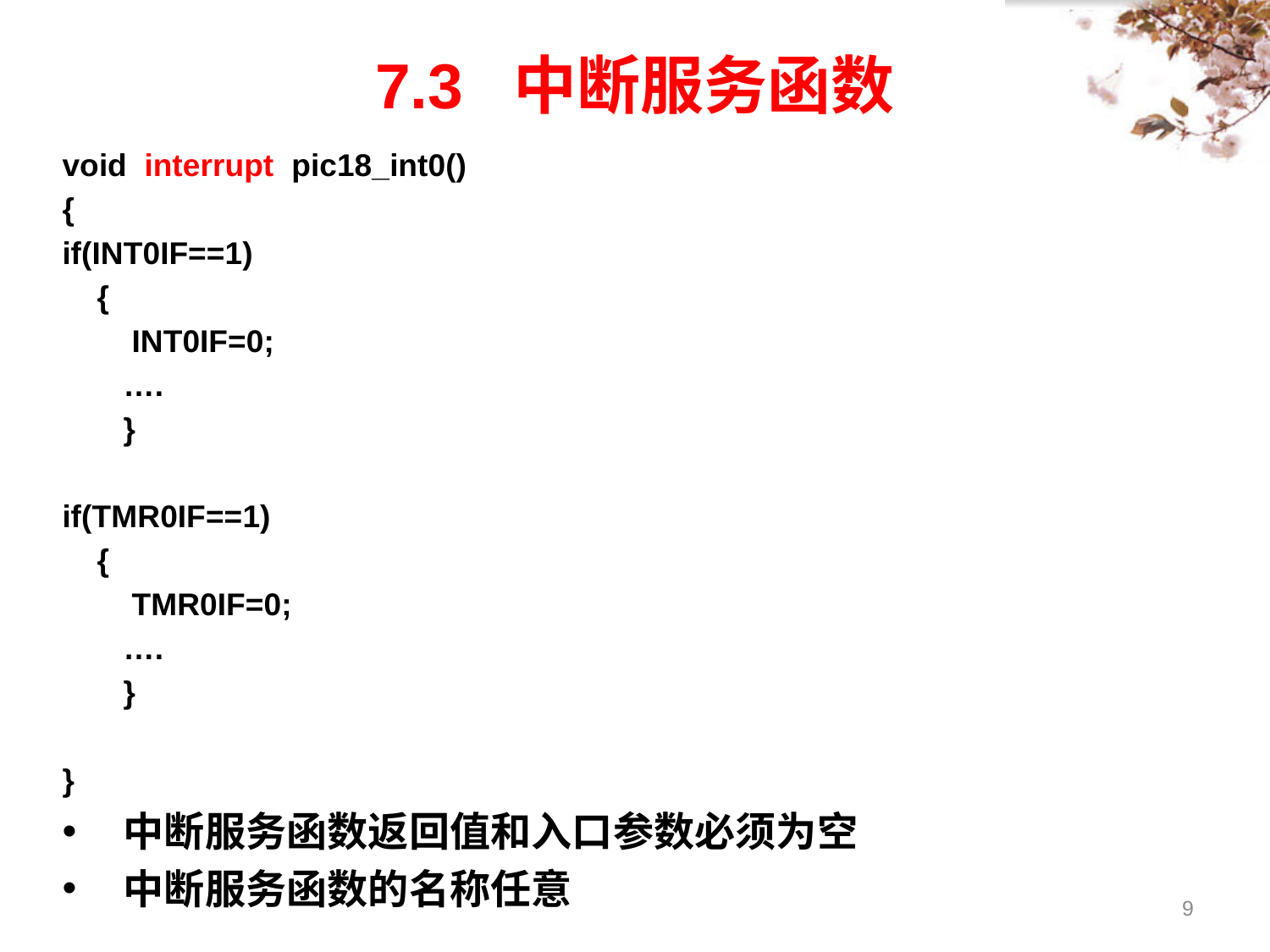

7.3  中断服务函数
void  interrupt  pic18_int0()
{
if(INT0IF==1)
    {
        INT0IF=0;
	….
	}

if(TMR0IF==1)
    {
        TMR0IF=0;
	….
	}

}
中断服务函数返回值和入口参数必须为空
中断服务函数的名称任意
9